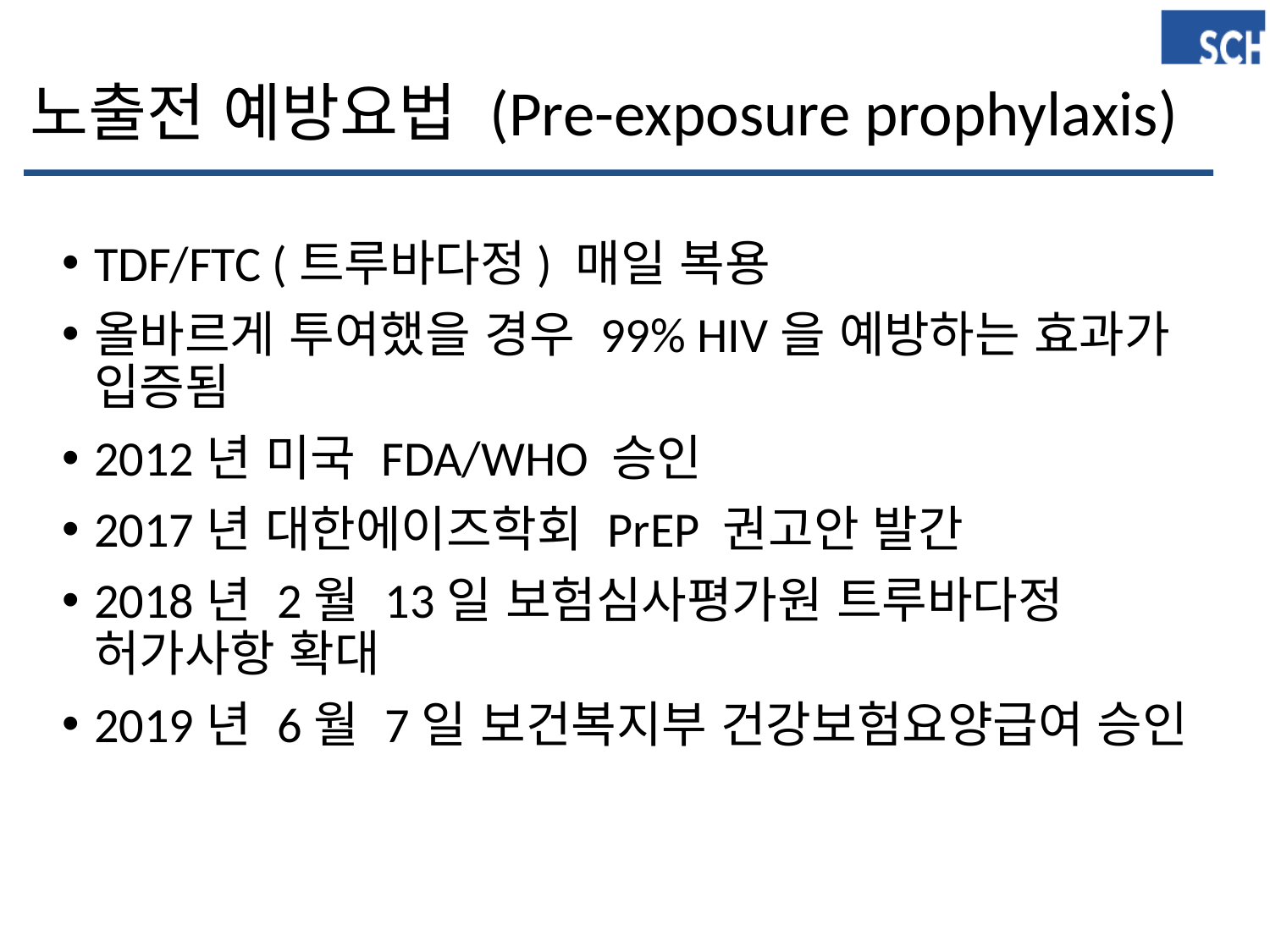

# 노출전 예방요법 (Pre-exposure prophylaxis)
TDF/FTC (트루바다정) 매일 복용
올바르게 투여했을 경우 99% HIV을 예방하는 효과가 입증됨
2012년 미국 FDA/WHO 승인
2017년 대한에이즈학회 PrEP 권고안 발간
2018년 2월 13일 보험심사평가원 트루바다정 허가사항 확대
2019년 6월 7일 보건복지부 건강보험요양급여 승인